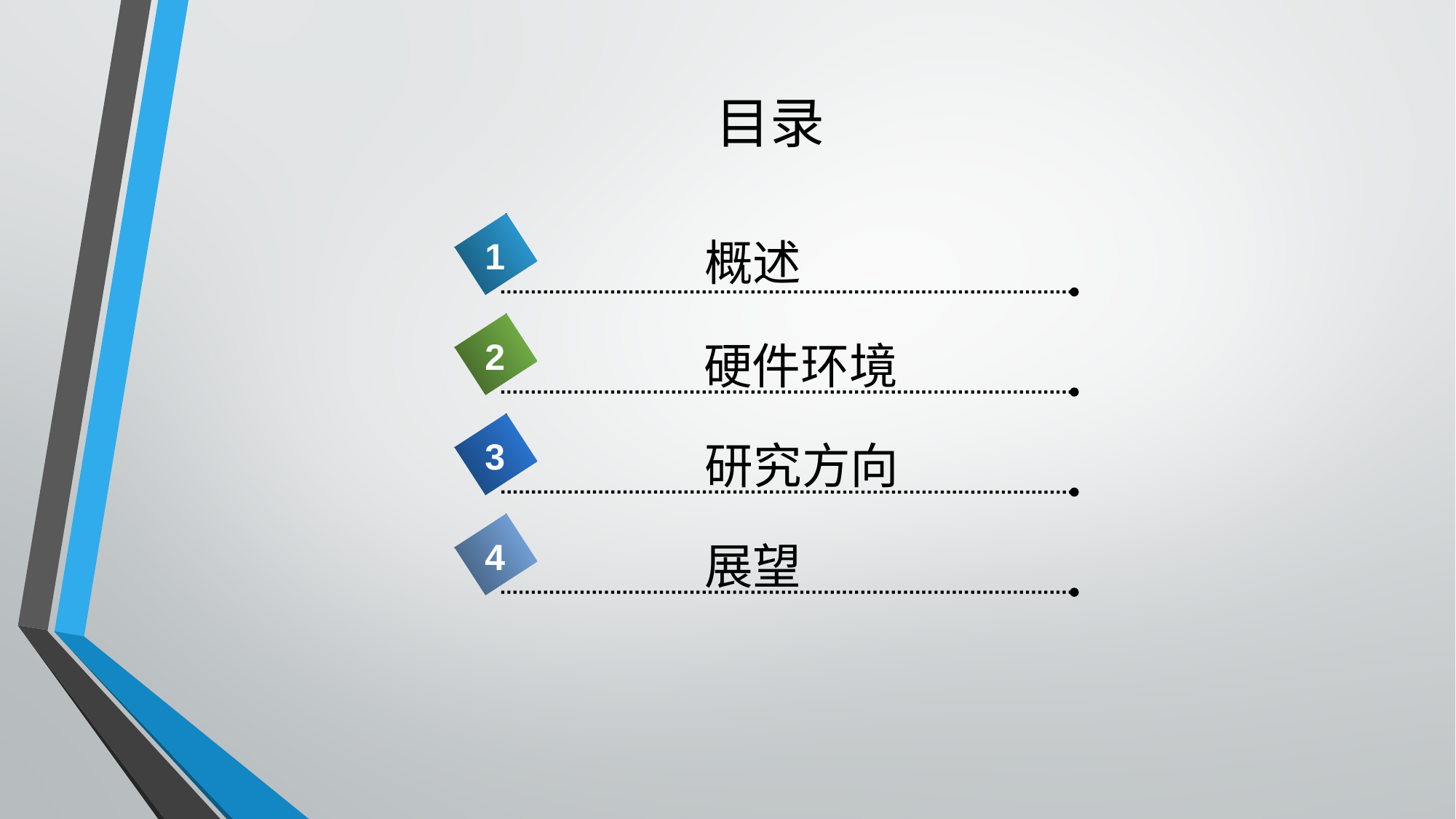

目录

概述
1

2
硬件环境

3
研究方向

4
展望